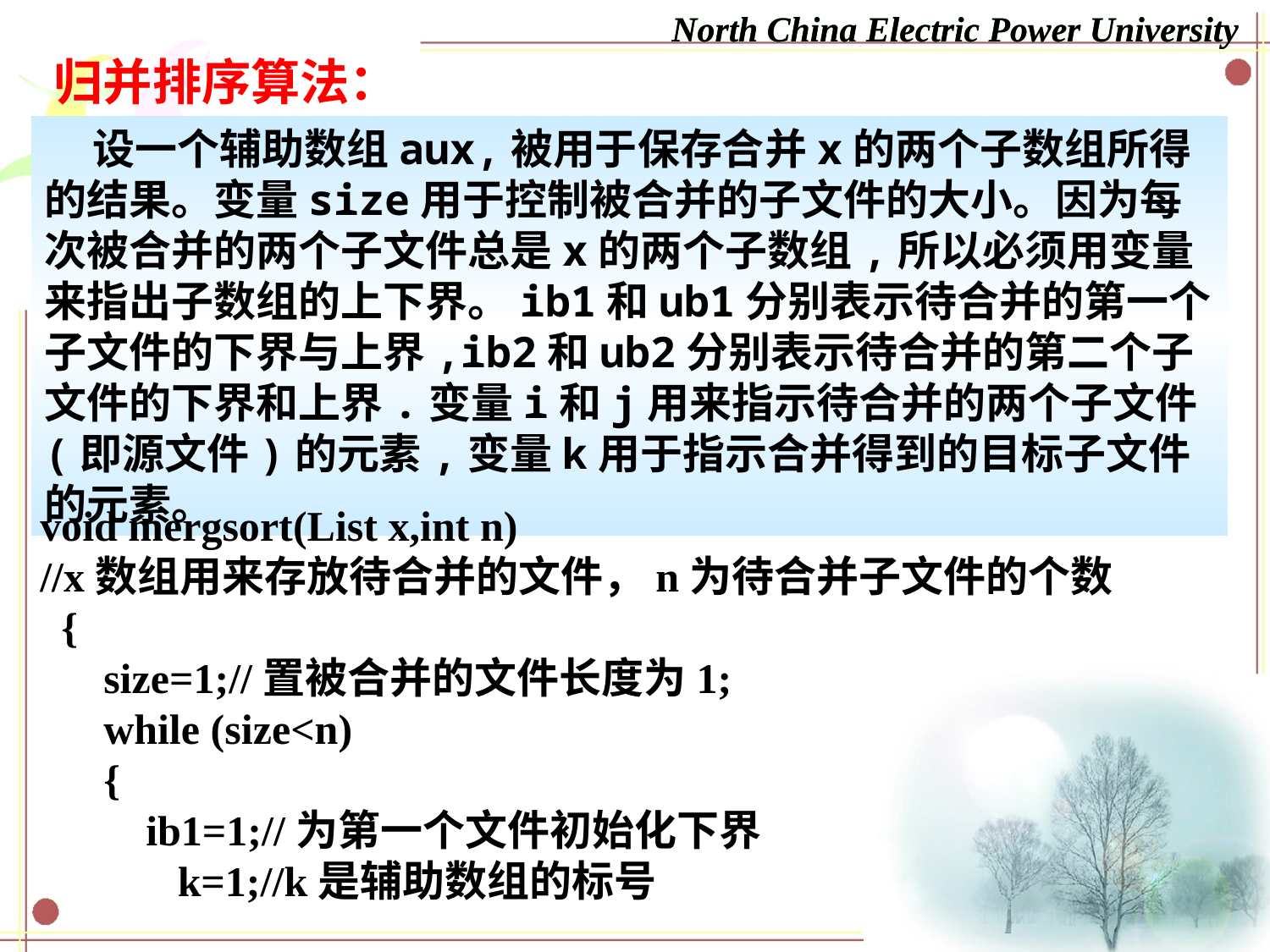

North China Electric Power University
归并排序算法：

    设一个辅助数组aux,被用于保存合并x的两个子数组所得的结果。变量size用于控制被合并的子文件的大小。因为每次被合并的两个子文件总是x的两个子数组,所以必须用变量来指出子数组的上下界。ib1和ub1分别表示待合并的第一个子文件的下界与上界,ib2和ub2分别表示待合并的第二个子文件的下界和上界.变量i和j用来指示待合并的两个子文件(即源文件)的元素,变量k用于指示合并得到的目标子文件的元素。
void mergsort(List x,int n)
//x数组用来存放待合并的文件，n为待合并子文件的个数
  {
      size=1;//置被合并的文件长度为1;
      while (size<n)
      {
          ib1=1;//为第一个文件初始化下界
             k=1;//k是辅助数组的标号